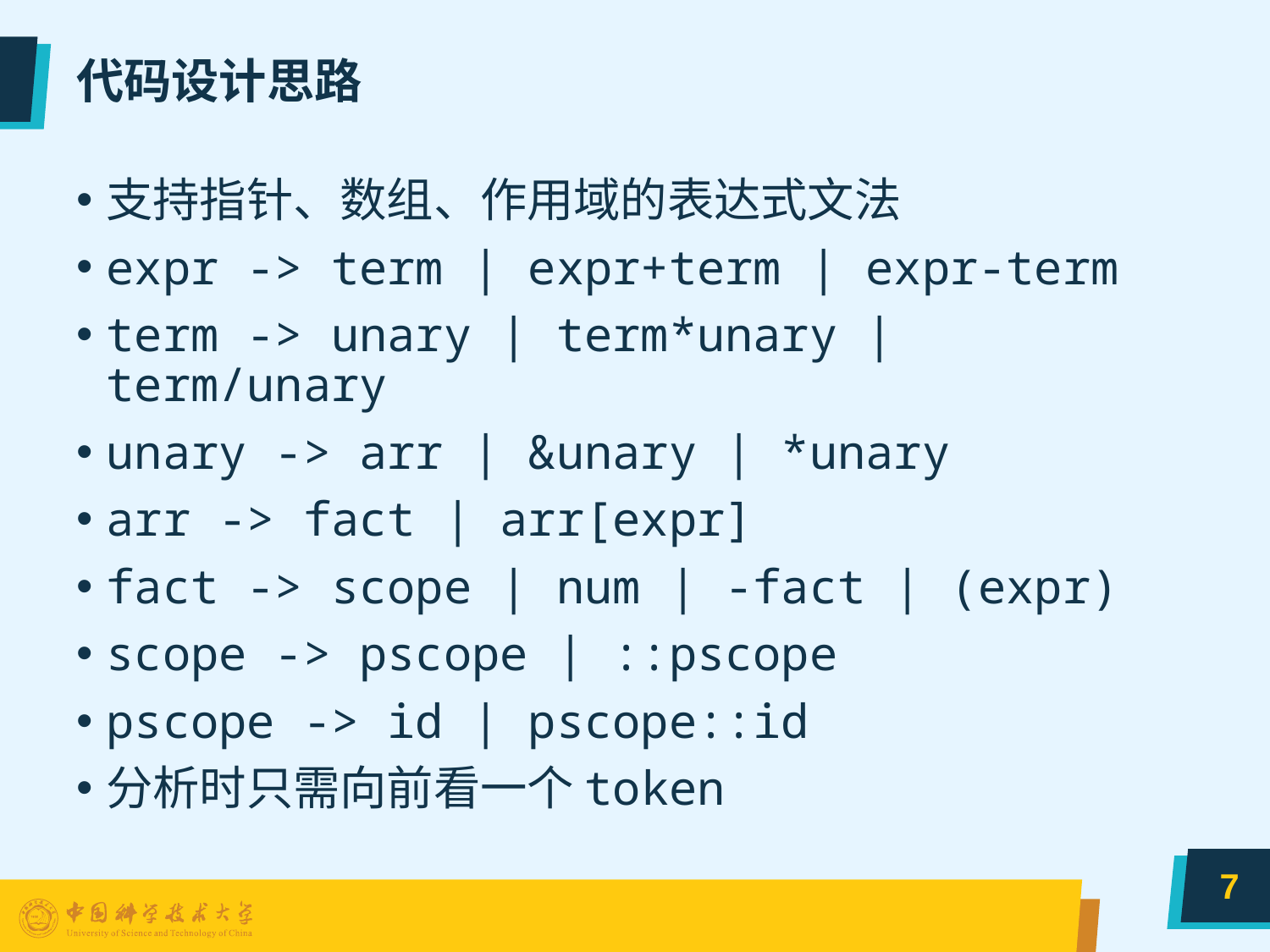

# 代码设计思路
支持指针、数组、作用域的表达式文法
expr -> term | expr+term | expr-term
term -> unary | term*unary | term/unary
unary -> arr | &unary | *unary
arr -> fact | arr[expr]
fact -> scope | num | -fact | (expr)
scope -> pscope | ::pscope
pscope -> id | pscope::id
分析时只需向前看一个token
7